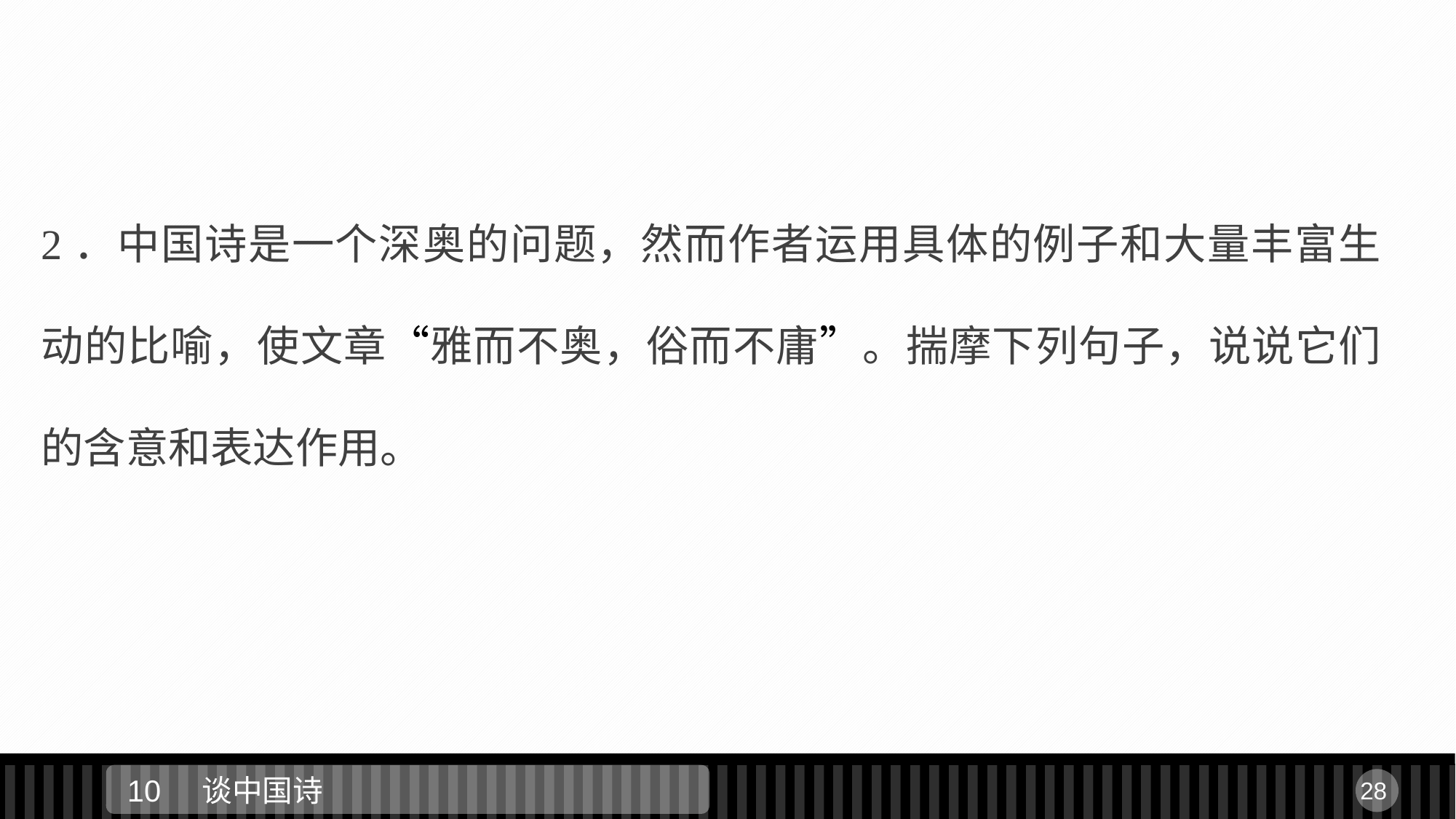

2．中国诗是一个深奥的问题，然而作者运用具体的例子和大量丰富生动的比喻，使文章“雅而不奥，俗而不庸”。揣摩下列句子，说说它们的含意和表达作用。